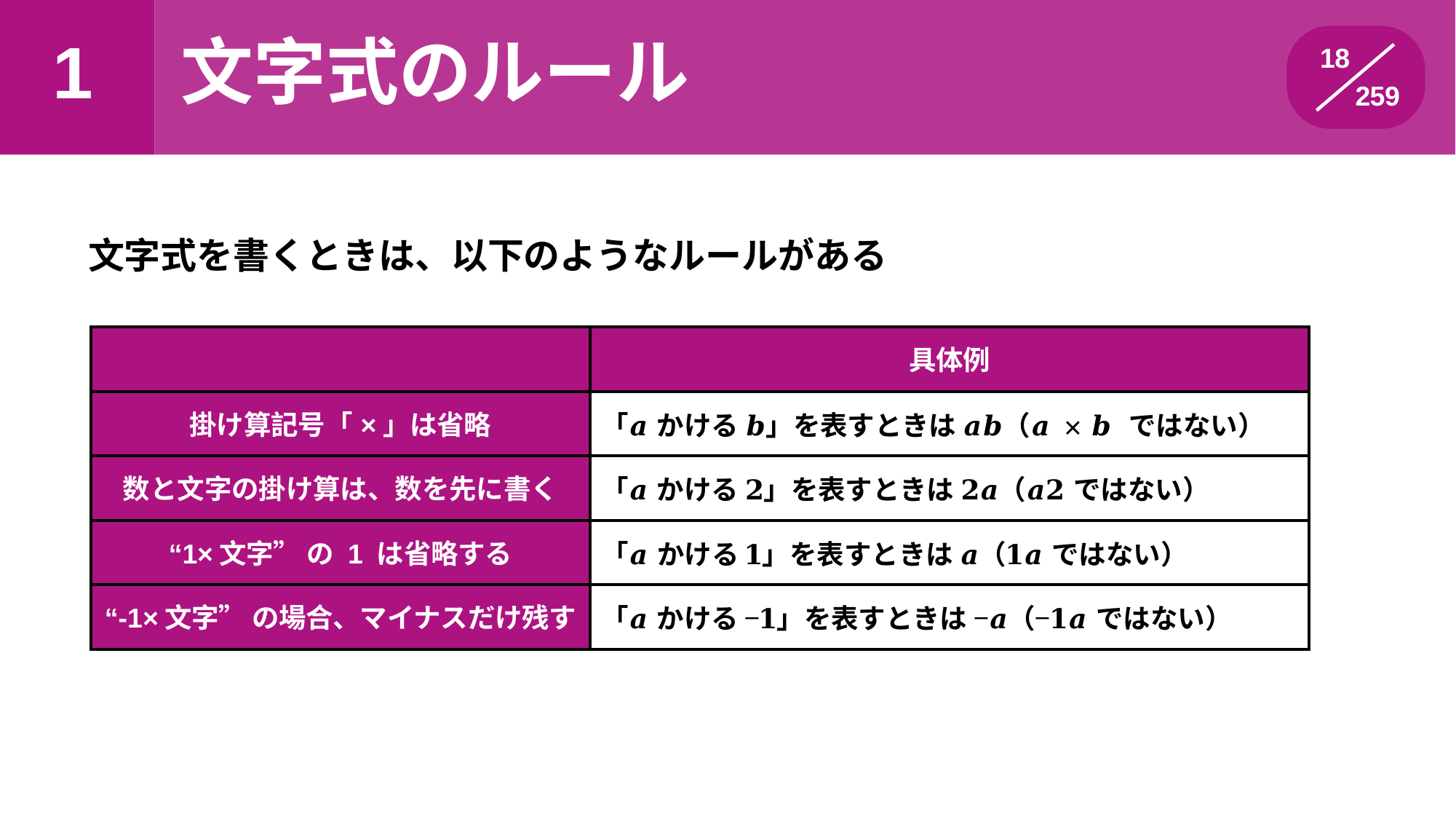

# 1	文字式のルール
18
259
文字式を書くときは、以下のようなルールがある
|  | 具体例 |
| --- | --- |
| 掛け算記号「×」は省略 | 「𝒂 かける 𝒃」を表すときは 𝒂𝒃（𝒂 × 𝒃 ではない） |
| 数と文字の掛け算は、数を先に書く | 「𝒂 かける 𝟐」を表すときは 𝟐𝒂（𝒂𝟐 ではない） |
| “1×文字” の 1 は省略する | 「𝒂 かける 𝟏」を表すときは 𝒂（𝟏𝒂 ではない） |
| “-1×文字” の場合、マイナスだけ残す | 「𝒂 かける −𝟏」を表すときは −𝒂（−𝟏𝒂 ではない） |